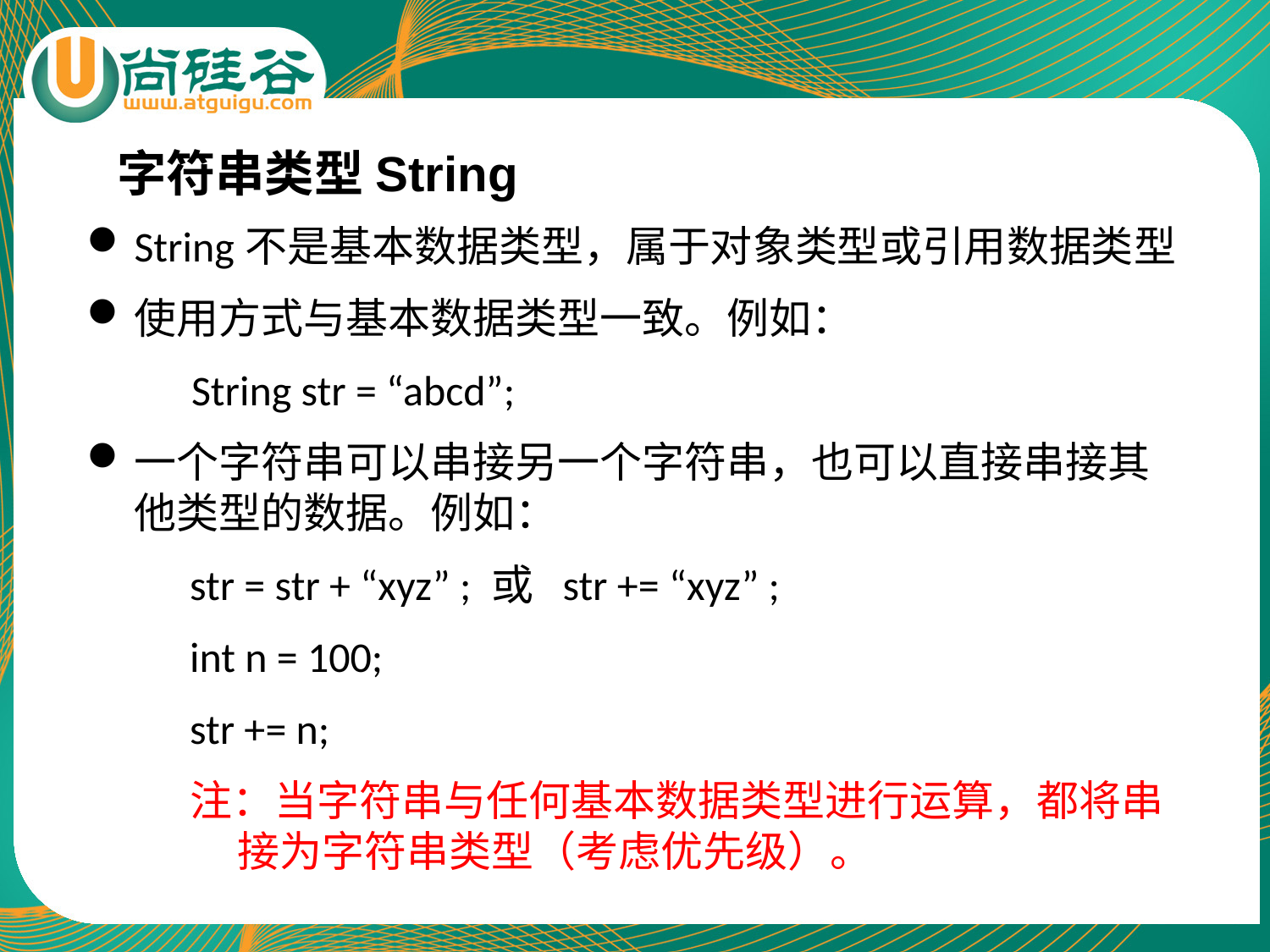

字符串类型String
String不是基本数据类型，属于对象类型或引用数据类型
使用方式与基本数据类型一致。例如：
	      String str = “abcd”;
一个字符串可以串接另一个字符串，也可以直接串接其他类型的数据。例如：
str = str + “xyz” ; 或  str += “xyz” ;
int n = 100;
str += n;
注：当字符串与任何基本数据类型进行运算，都将串接为字符串类型（考虑优先级）。